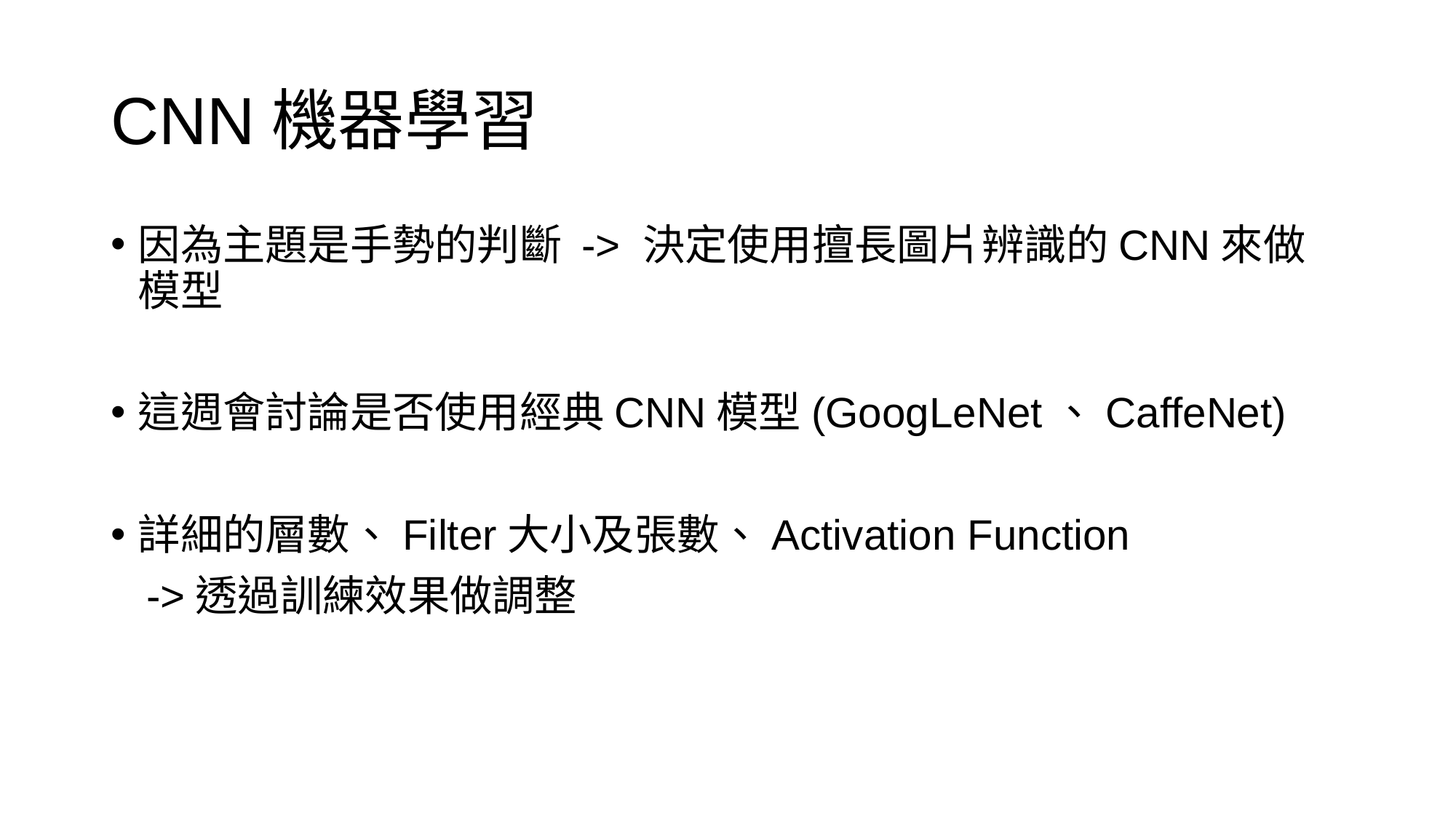

# CNN機器學習
因為主題是手勢的判斷 -> 決定使用擅長圖片辨識的CNN來做模型

這週會討論是否使用經典CNN模型(GoogLeNet、CaffeNet)

詳細的層數、Filter大小及張數、Activation Function
   ->透過訓練效果做調整